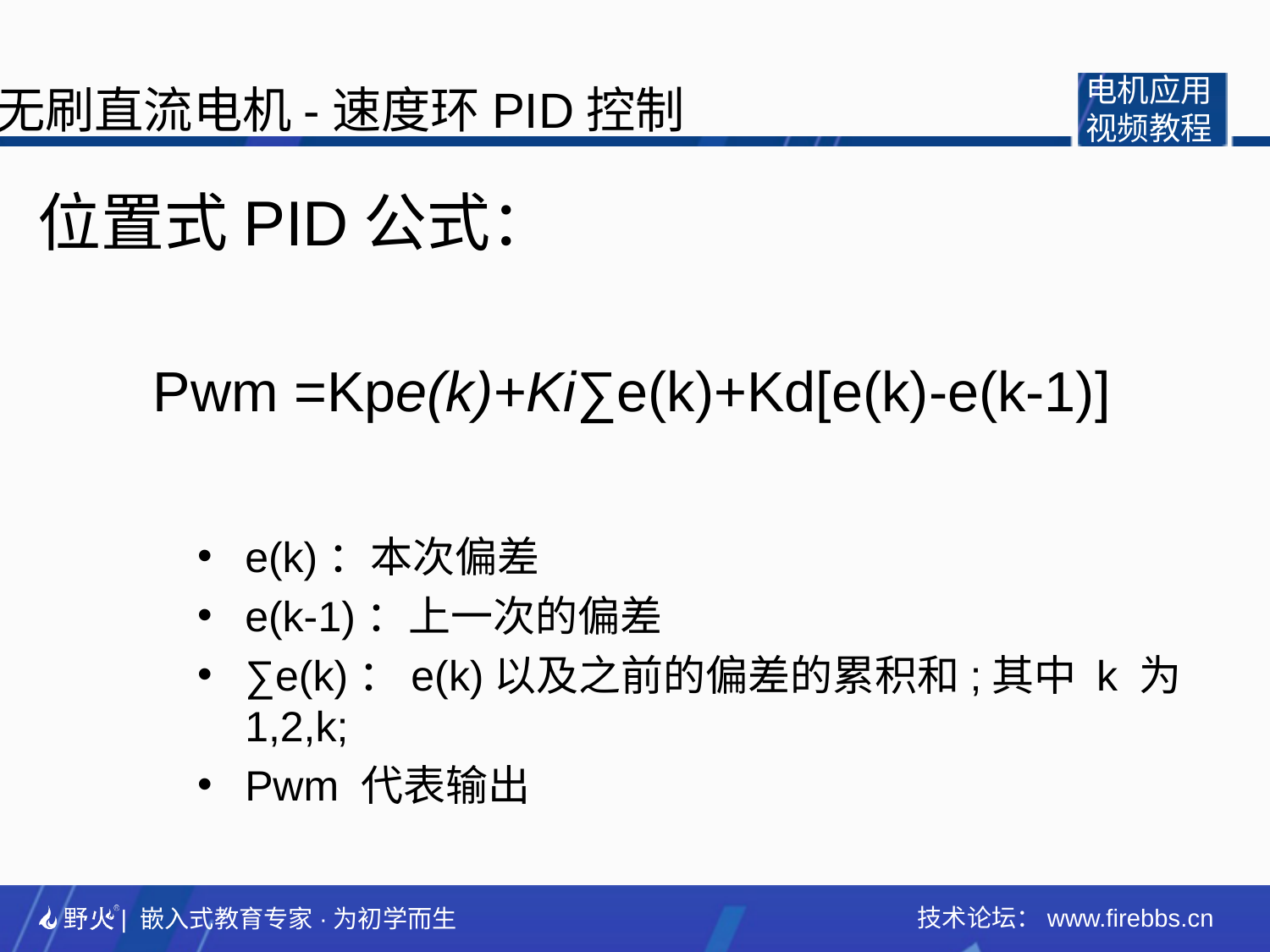

无刷直流电机-速度环PID控制
电机应用
视频教程
位置式PID公式：

Pwm =Kpe(k)+Ki∑e(k)+Kd[e(k)-e(k-1)]
e(k)：本次偏差
e(k-1)：上一次的偏差
∑e(k)：e(k)以及之前的偏差的累积和;其中 k 为 1,2,k;
Pwm 代表输出